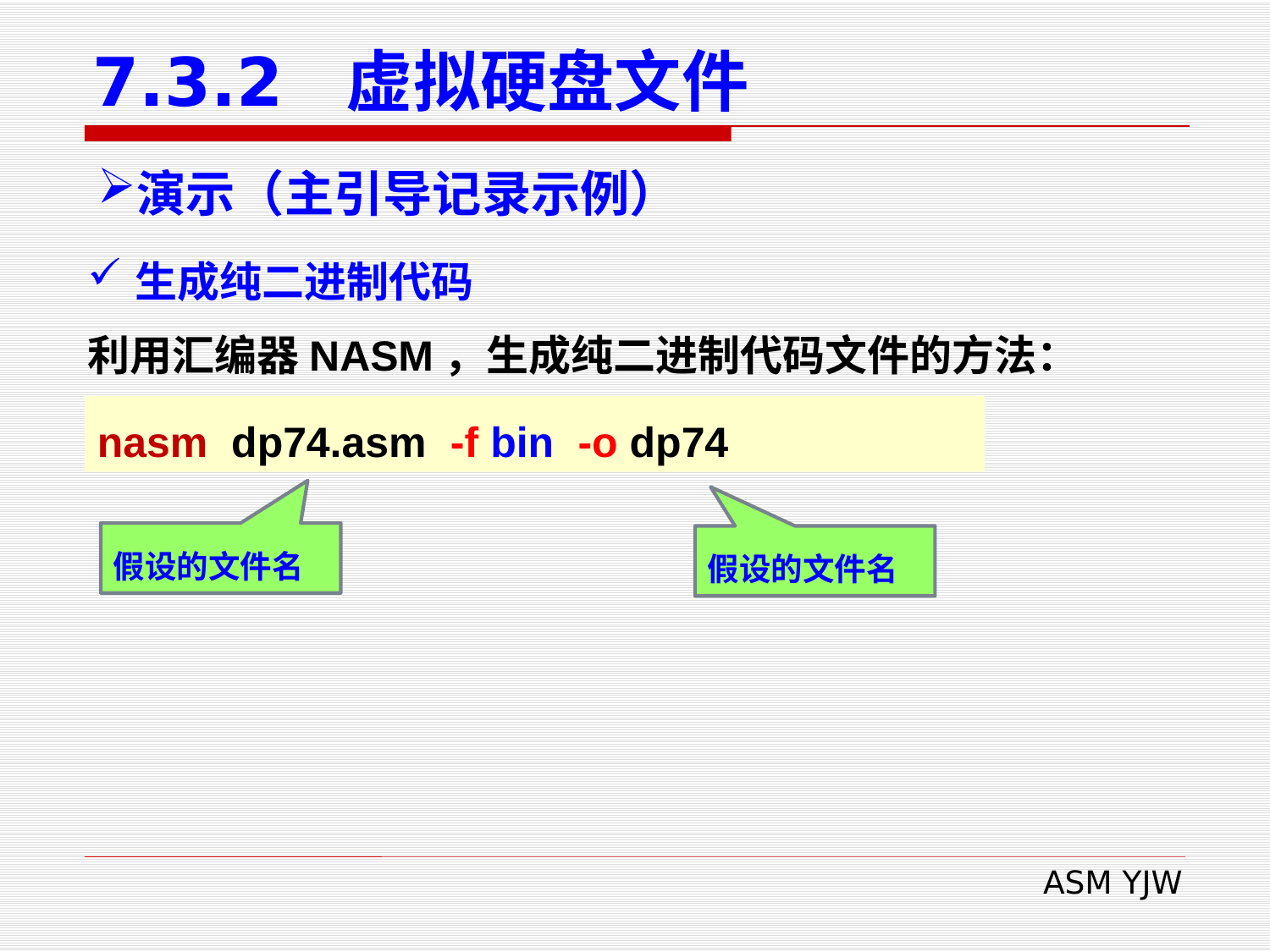

# 7.3.2  虚拟硬盘文件
演示（主引导记录示例）
生成纯二进制代码
利用汇编器NASM，生成纯二进制代码文件的方法：
nasm  dp74.asm  -f bin  -o dp74
假设的文件名
假设的文件名